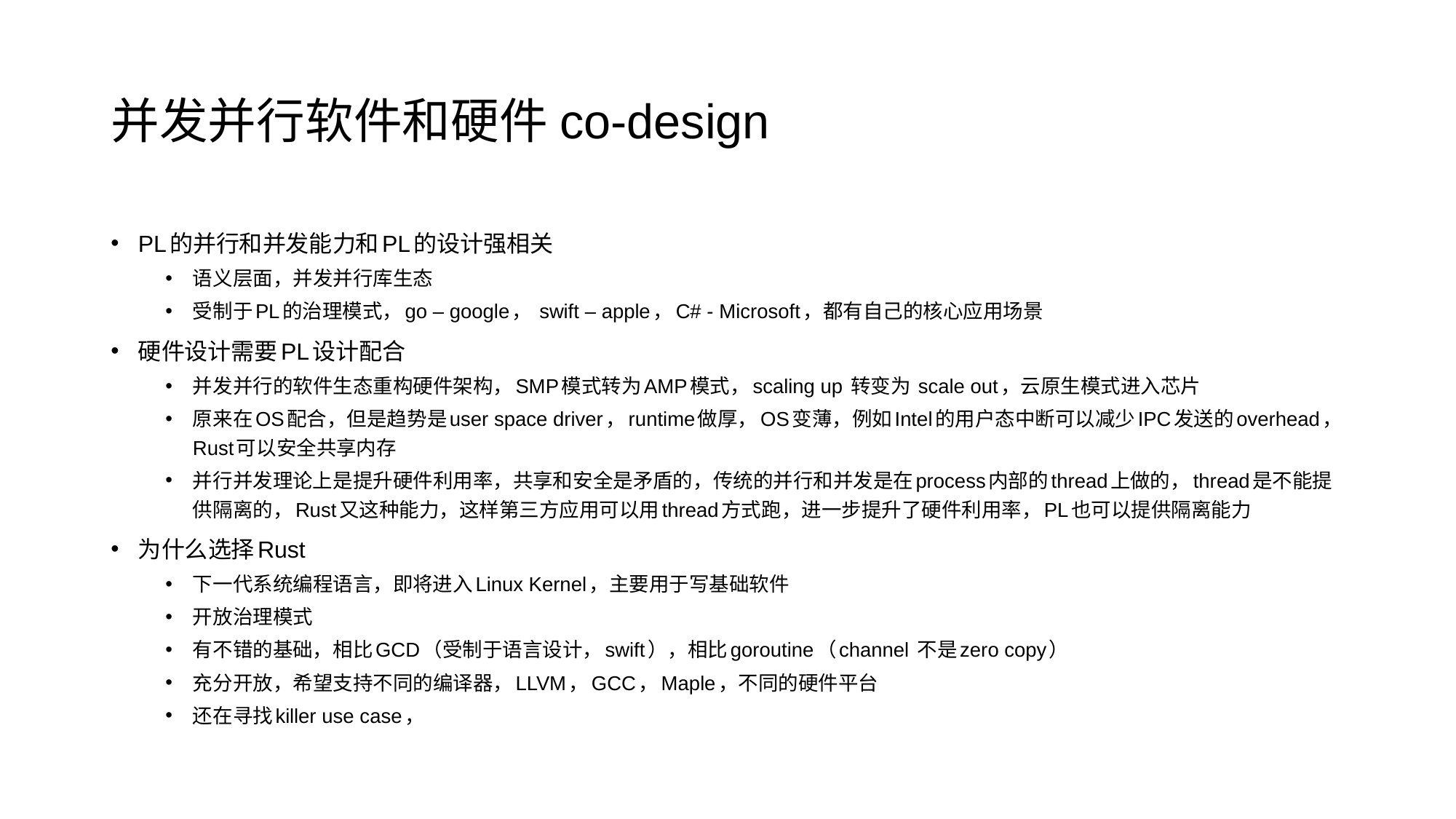

# 并发并行软件和硬件co-design
PL的并行和并发能力和PL的设计强相关
语义层面，并发并行库生态
受制于PL的治理模式，go – google， swift – apple，C# - Microsoft，都有自己的核心应用场景
硬件设计需要PL设计配合
并发并行的软件生态重构硬件架构，SMP模式转为AMP模式，scaling up 转变为 scale out，云原生模式进入芯片
原来在OS配合，但是趋势是user space driver，runtime做厚，OS变薄，例如Intel的用户态中断可以减少IPC发送的overhead，Rust可以安全共享内存
并行并发理论上是提升硬件利用率，共享和安全是矛盾的，传统的并行和并发是在process内部的thread上做的，thread是不能提供隔离的，Rust又这种能力，这样第三方应用可以用thread方式跑，进一步提升了硬件利用率，PL也可以提供隔离能力
为什么选择Rust
下一代系统编程语言，即将进入Linux Kernel，主要用于写基础软件
开放治理模式
有不错的基础，相比GCD（受制于语言设计，swift），相比goroutine（channel 不是zero copy）
充分开放，希望支持不同的编译器，LLVM，GCC，Maple，不同的硬件平台
还在寻找killer use case，